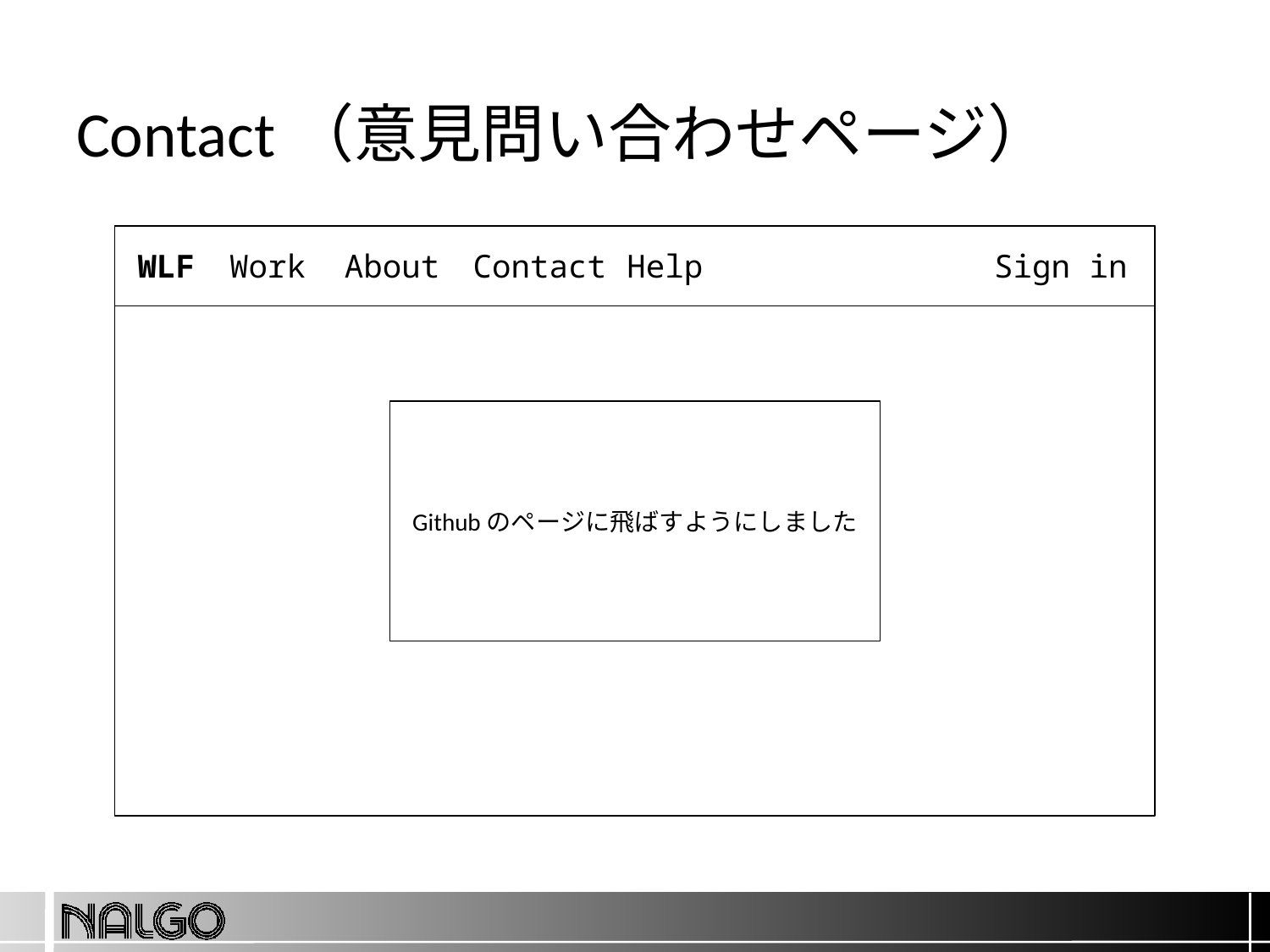

# Contact（意見問い合わせページ）

WLF
Work
Contact
Help
Sign in
About
Githubのページに飛ばすようにしました